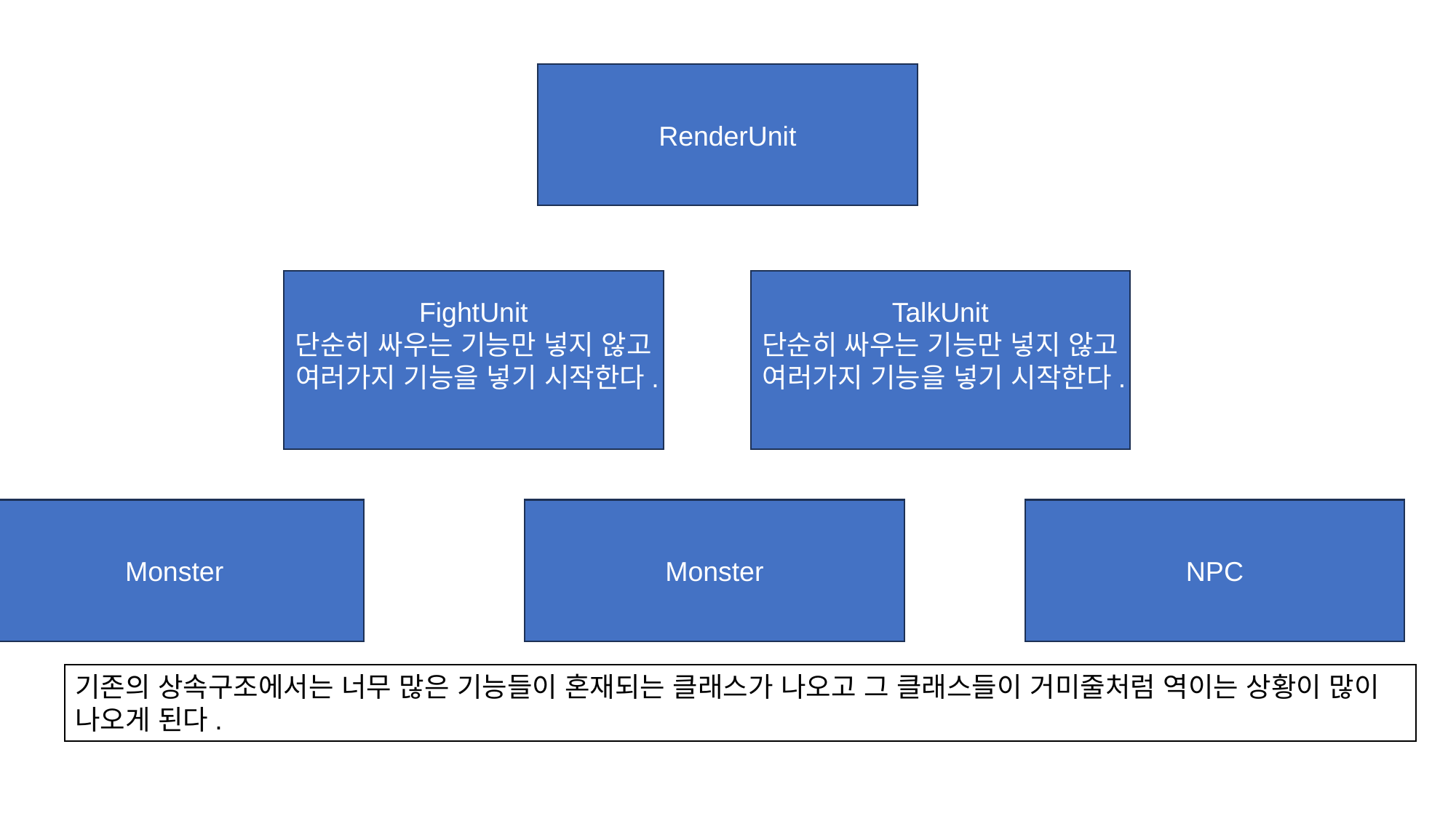

RenderUnit
FightUnit
단순히 싸우는 기능만 넣지 않고 여러가지 기능을 넣기 시작한다.

TalkUnit
단순히 싸우는 기능만 넣지 않고 여러가지 기능을 넣기 시작한다.

Monster
Monster
NPC
기존의 상속구조에서는 너무 많은 기능들이 혼재되는 클래스가 나오고 그 클래스들이 거미줄처럼 역이는 상황이 많이 나오게 된다.